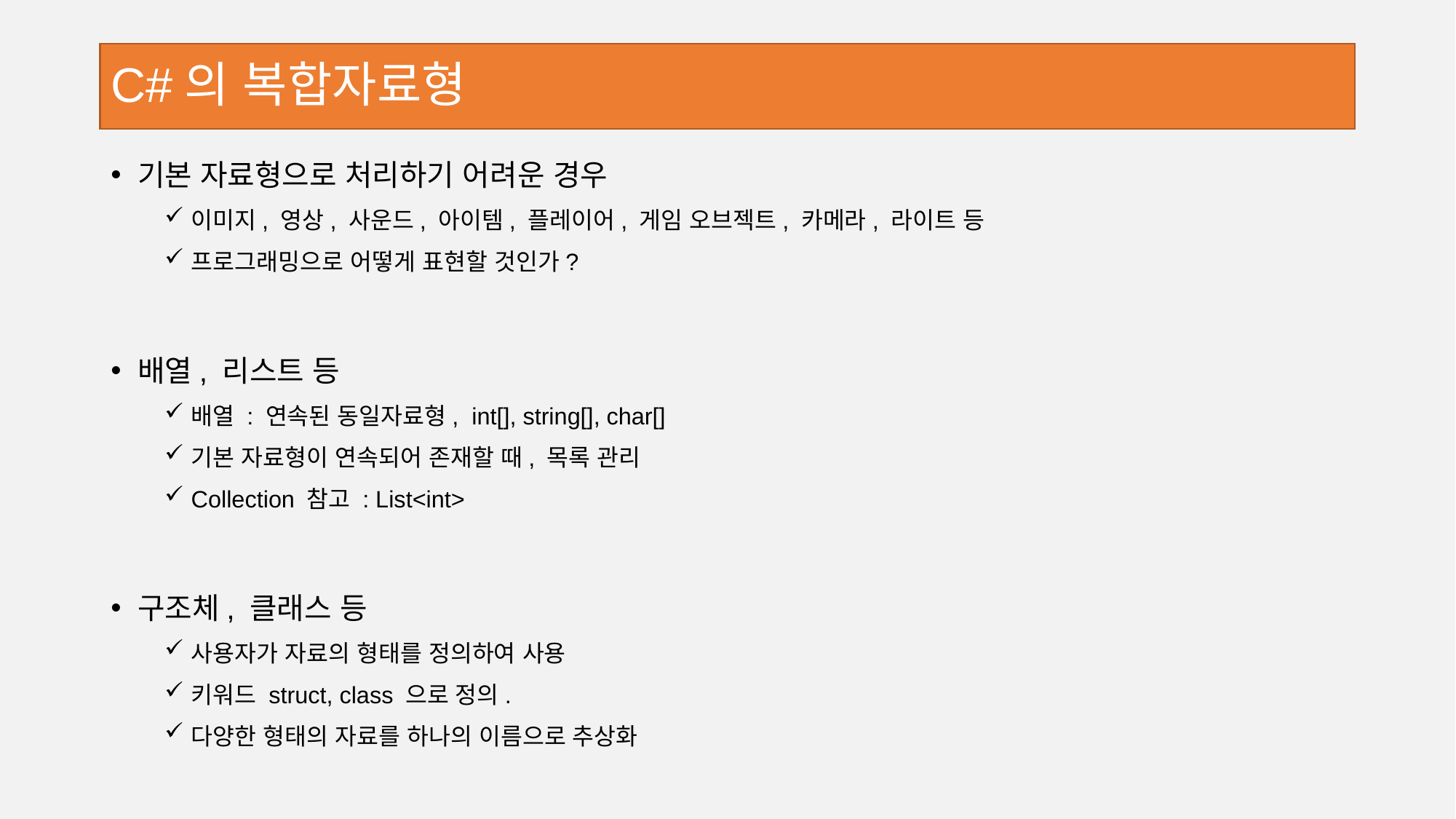

# C#의 복합자료형
기본 자료형으로 처리하기 어려운 경우
이미지, 영상, 사운드, 아이템, 플레이어, 게임 오브젝트, 카메라, 라이트 등
프로그래밍으로 어떻게 표현할 것인가?

배열, 리스트 등
배열 : 연속된 동일자료형,  int[], string[], char[]
기본 자료형이 연속되어 존재할 때, 목록 관리
Collection 참고 : List<int>

구조체, 클래스 등
사용자가 자료의 형태를 정의하여 사용
키워드 struct, class 으로 정의.
다양한 형태의 자료를 하나의 이름으로 추상화